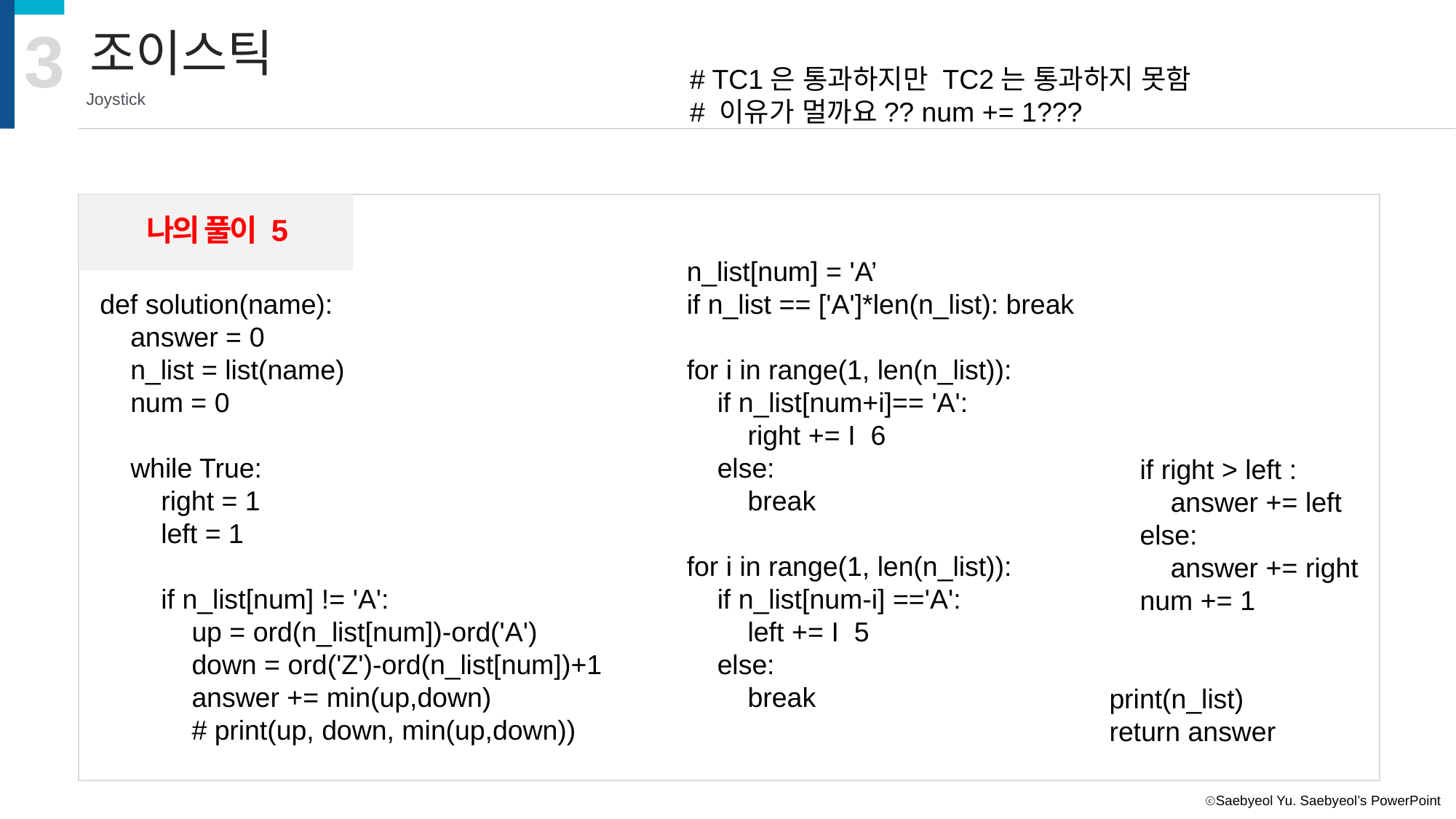

3
조이스틱
# TC1은 통과하지만 TC2는 통과하지 못함
# 이유가 멀까요?? num += 1???
Joystick

나의 풀이 5
        n_list[num] = 'A’
        if n_list == ['A']*len(n_list): break

        for i in range(1, len(n_list)):
            if n_list[num+i]== 'A':
                right += I  6
            else:
                break

        for i in range(1, len(n_list)):
            if n_list[num-i] =='A':
                left += I  5
            else:
                break

def solution(name):
    answer = 0
    n_list = list(name)
    num = 0

    while True:
        right = 1
        left = 1

        if n_list[num] != 'A':
            up = ord(n_list[num])-ord('A')
            down = ord('Z')-ord(n_list[num])+1
            answer += min(up,down)
            # print(up, down, min(up,down))
        if right > left :
            answer += left
        else:
            answer += right
        num += 1

    print(n_list)
    return answer